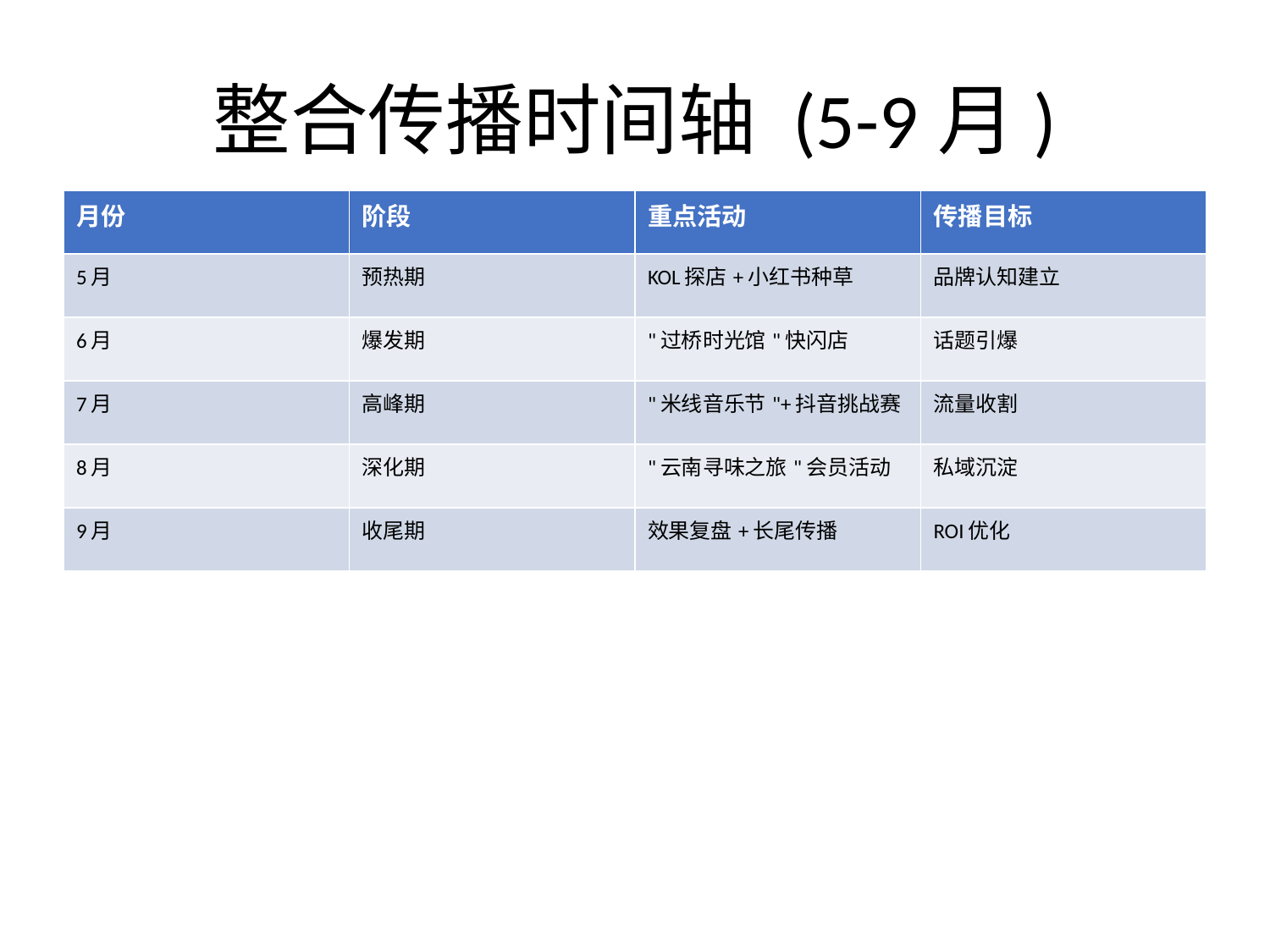

# 整合传播时间轴 (5-9月)
| 月份 | 阶段 | 重点活动 | 传播目标 |
| --- | --- | --- | --- |
| 5月 | 预热期 | KOL探店+小红书种草 | 品牌认知建立 |
| 6月 | 爆发期 | "过桥时光馆"快闪店 | 话题引爆 |
| 7月 | 高峰期 | "米线音乐节"+抖音挑战赛 | 流量收割 |
| 8月 | 深化期 | "云南寻味之旅"会员活动 | 私域沉淀 |
| 9月 | 收尾期 | 效果复盘+长尾传播 | ROI优化 |